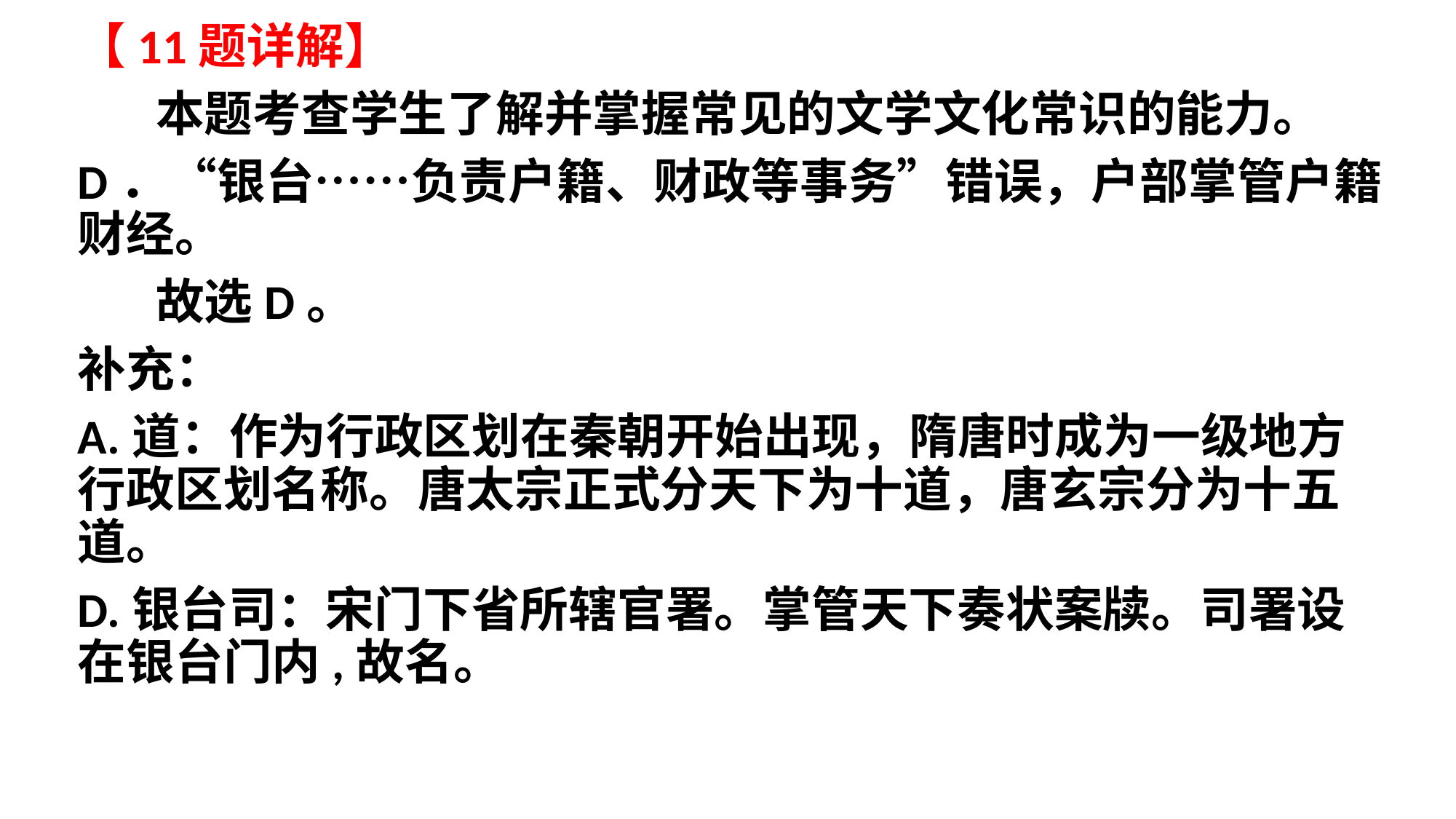

【11题详解】
      本题考查学生了解并掌握常见的文学文化常识的能力。
D．“银台……负责户籍、财政等事务”错误，户部掌管户籍财经。
      故选D。
补充：
A.道：作为行政区划在秦朝开始出现，隋唐时成为一级地方行政区划名称。唐太宗正式分天下为十道，唐玄宗分为十五道。
D.银台司：宋门下省所辖官署。掌管天下奏状案牍。司署设在银台门内,故名。